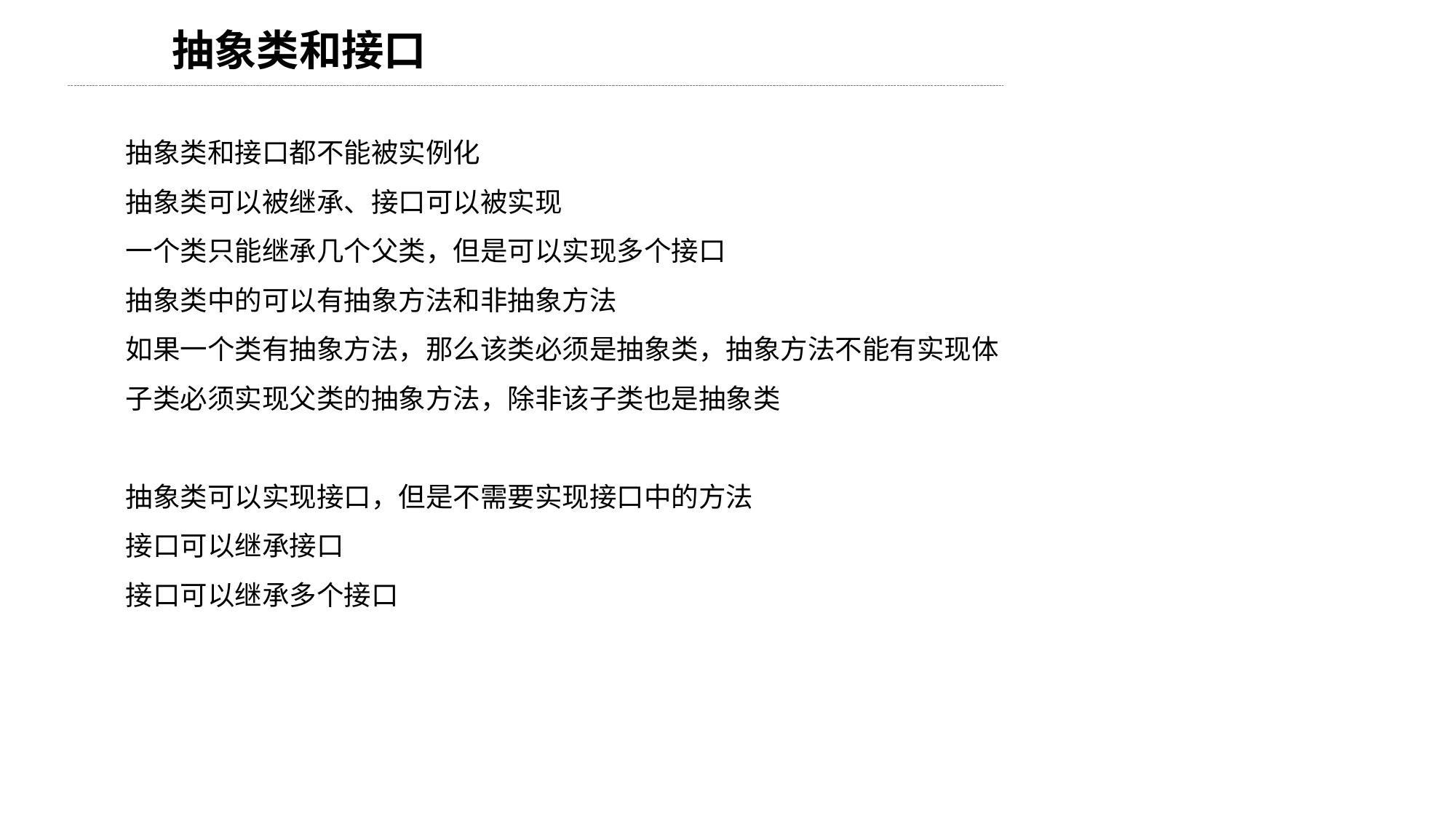

抽象类和接口
抽象类和接口都不能被实例化
抽象类可以被继承、接口可以被实现
一个类只能继承几个父类，但是可以实现多个接口
抽象类中的可以有抽象方法和非抽象方法
如果一个类有抽象方法，那么该类必须是抽象类，抽象方法不能有实现体
子类必须实现父类的抽象方法，除非该子类也是抽象类

抽象类可以实现接口，但是不需要实现接口中的方法
接口可以继承接口
接口可以继承多个接口